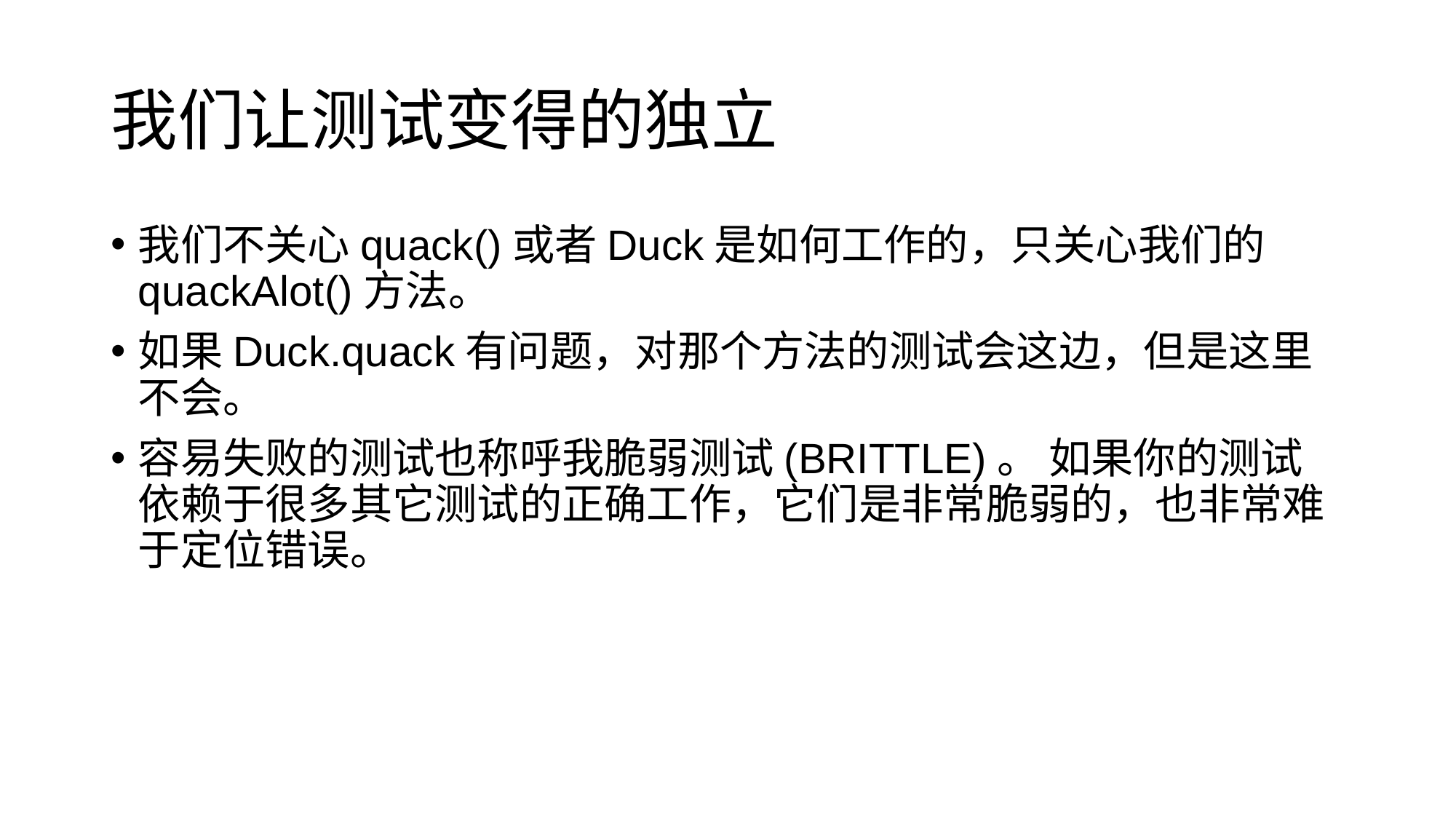

# 我们让测试变得的独立
我们不关心quack()或者Duck是如何工作的，只关心我们的quackAlot()方法。
如果Duck.quack有问题，对那个方法的测试会这边，但是这里不会。
容易失败的测试也称呼我脆弱测试(BRITTLE)。 如果你的测试依赖于很多其它测试的正确工作，它们是非常脆弱的，也非常难于定位错误。